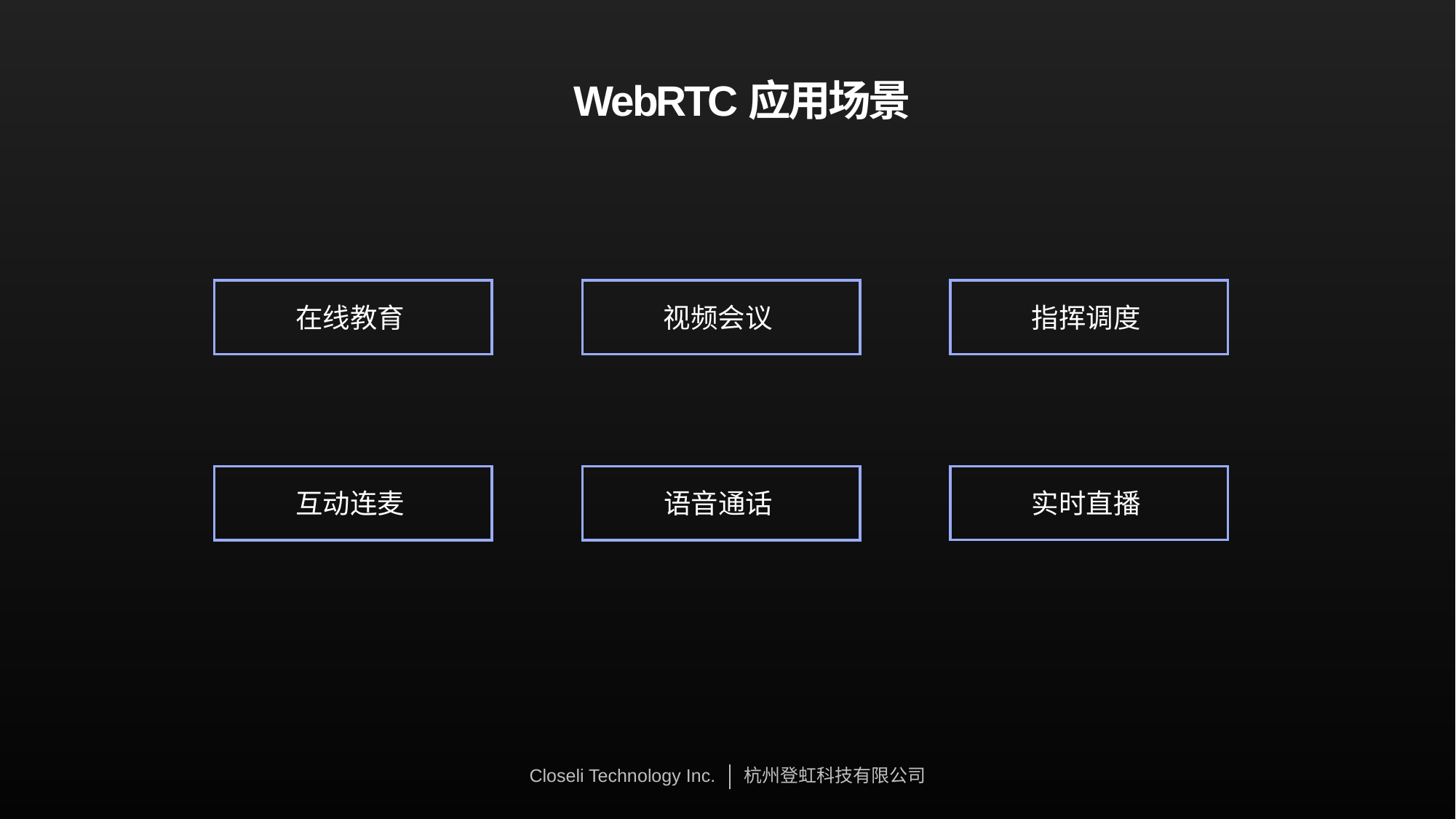

WebRTC应用场景

在线教育
视频会议
指挥调度

实时直播
语音通话
互动连麦
3